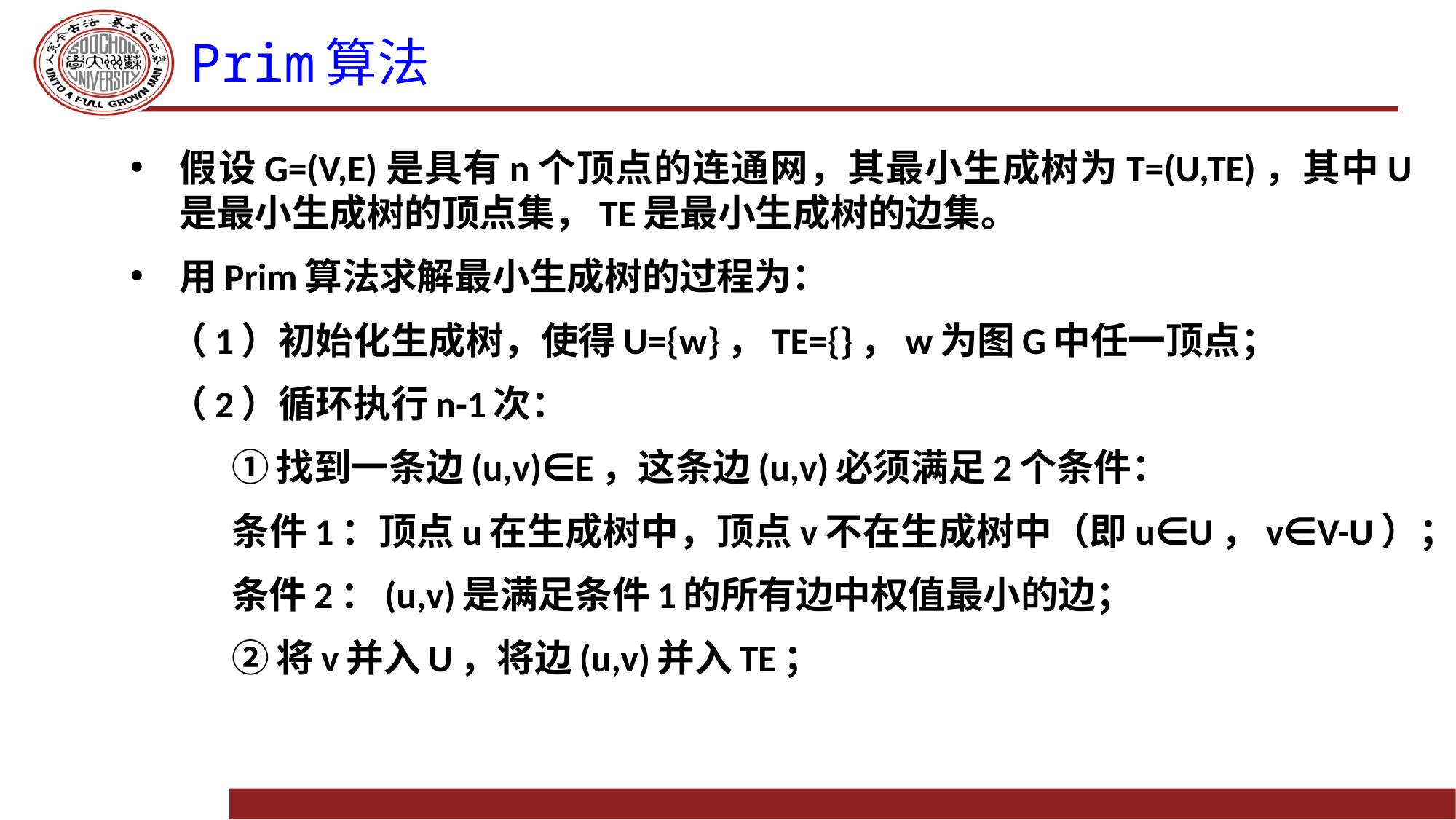

# Prim算法
假设G=(V,E)是具有n个顶点的连通网，其最小生成树为T=(U,TE)，其中U是最小生成树的顶点集，TE是最小生成树的边集。
用Prim算法求解最小生成树的过程为：
（1）初始化生成树，使得U={w}，TE={}，w为图G中任一顶点；
（2）循环执行n-1次：
①找到一条边(u,v)∈E，这条边(u,v)必须满足2个条件：
条件1：顶点u在生成树中，顶点v不在生成树中（即u∈U，v∈V-U）；
条件2：(u,v)是满足条件1的所有边中权值最小的边；
②将v并入U，将边(u,v)并入TE；